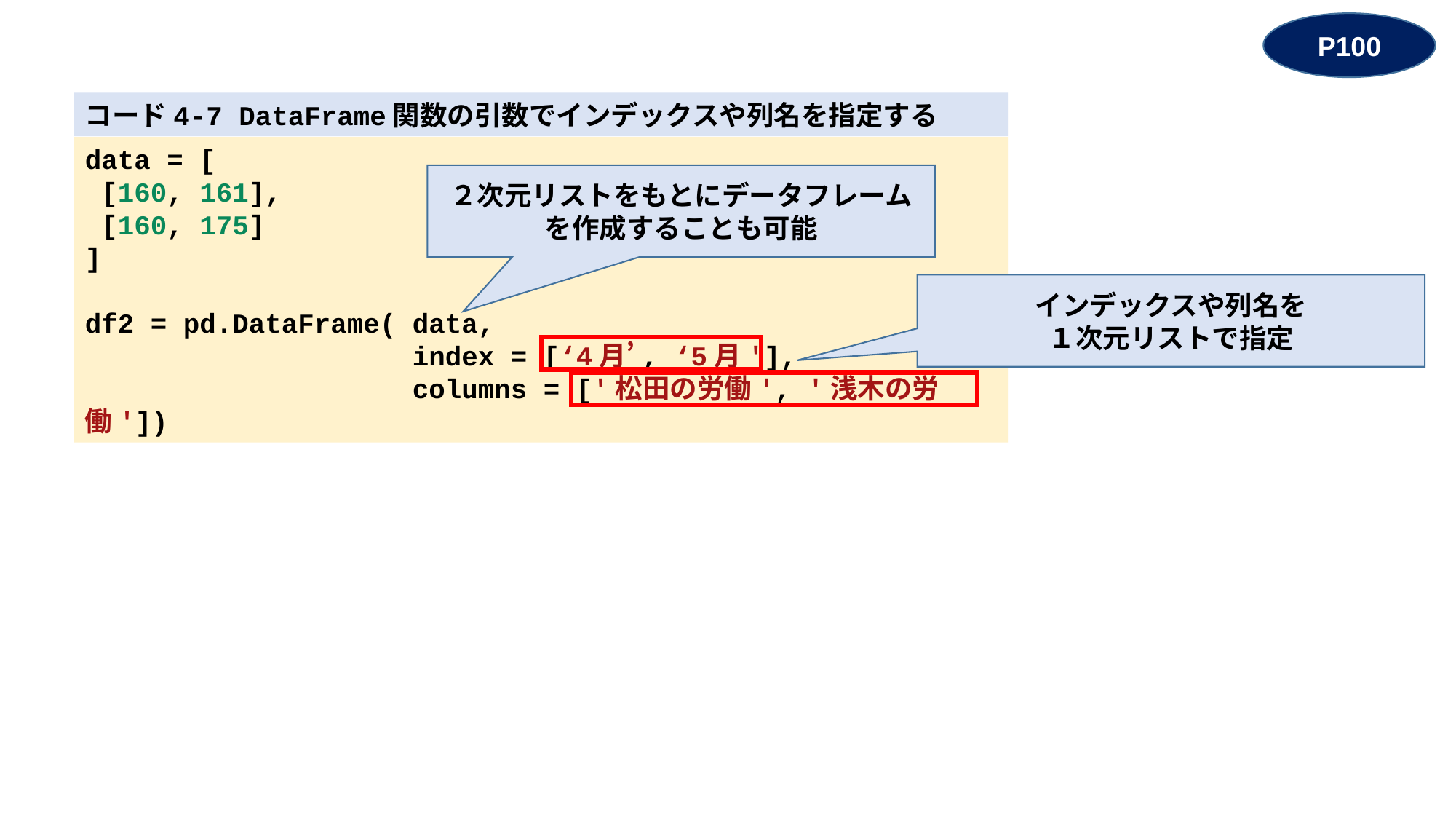

P100
コード4-7 DataFrame関数の引数でインデックスや列名を指定する
data = [
 [160, 161],
 [160, 175]
]
df2 = pd.DataFrame( data,
                    index = [‘4月’, ‘5月'],
                    columns = ['松田の労働', '浅木の労働'])
２次元リストをもとにデータフレームを作成することも可能
インデックスや列名を
１次元リストで指定